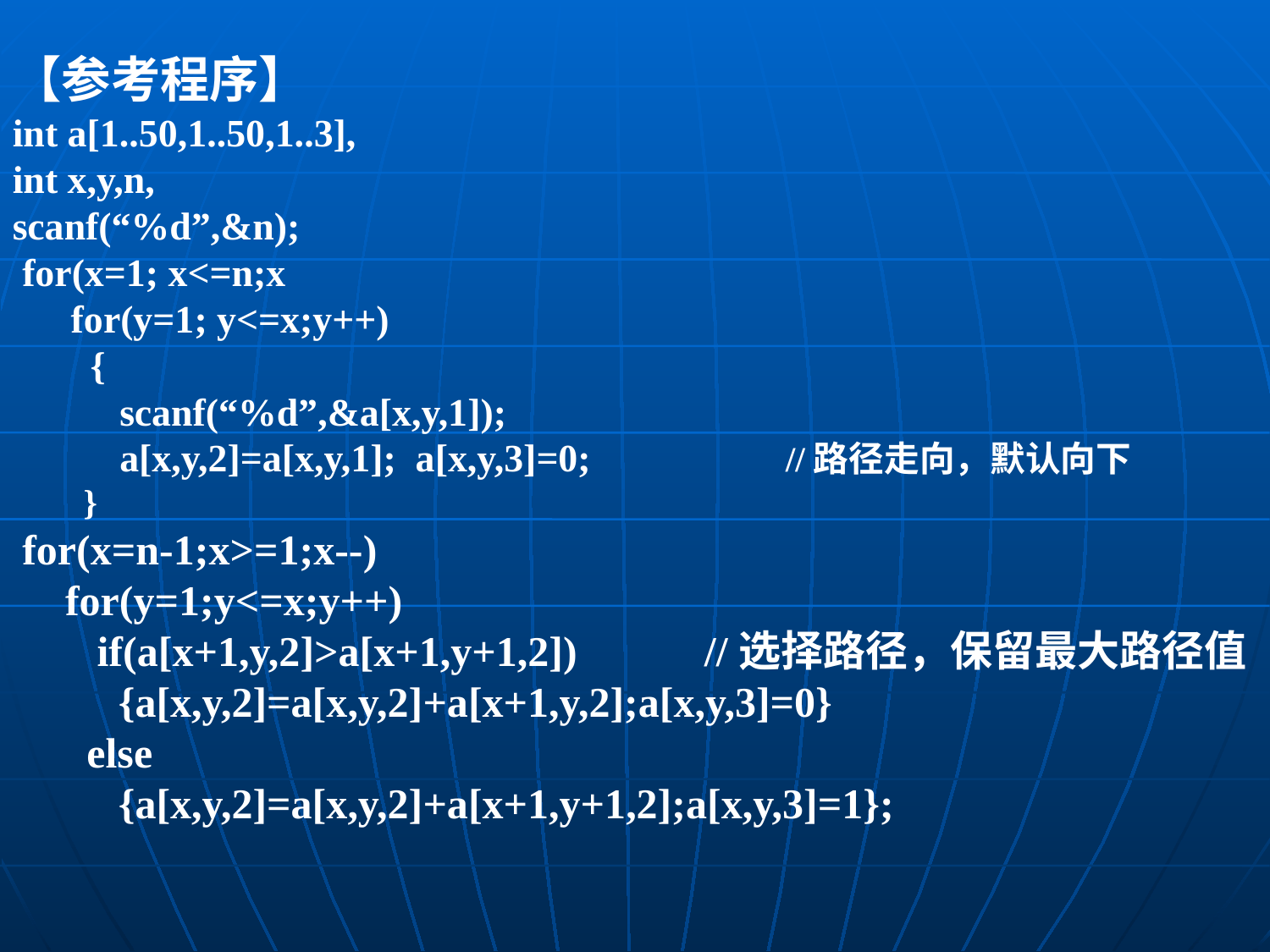

【参考程序】
int a[1..50,1..50,1..3],
int x,y,n,
scanf(“%d”,&n);
 for(x=1; x<=n;x
      for(y=1; y<=x;y++)
        {
           scanf(“%d”,&a[x,y,1]);
           a[x,y,2]=a[x,y,1];  a[x,y,3]=0;                    //路径走向，默认向下
        }
 for(x=n-1;x>=1;x--)
     for(y=1;y<=x;y++)
        if(a[x+1,y,2]>a[x+1,y+1,2])            //选择路径，保留最大路径值
          {a[x,y,2]=a[x,y,2]+a[x+1,y,2];a[x,y,3]=0}
       else
          {a[x,y,2]=a[x,y,2]+a[x+1,y+1,2];a[x,y,3]=1};